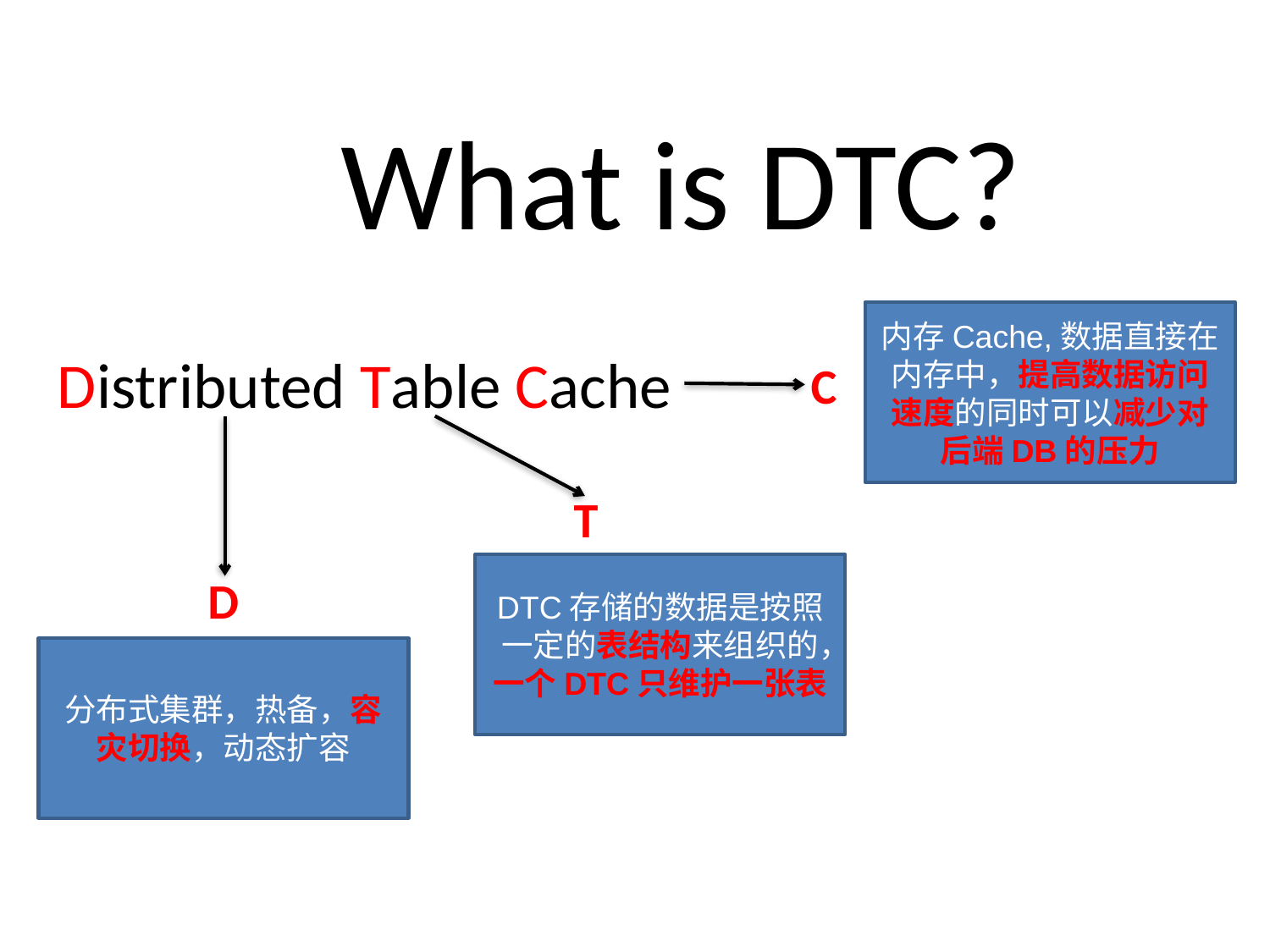

What is DTC?

Distributed Table Cache

内存Cache,数据直接在
内存中，提高数据访问速度的同时可以减少对后端DB的压力
C
T
DTC存储的数据是按照一定的表结构来组织的，一个DTC只维护一张表
D
分布式集群，热备，容灾切换，动态扩容